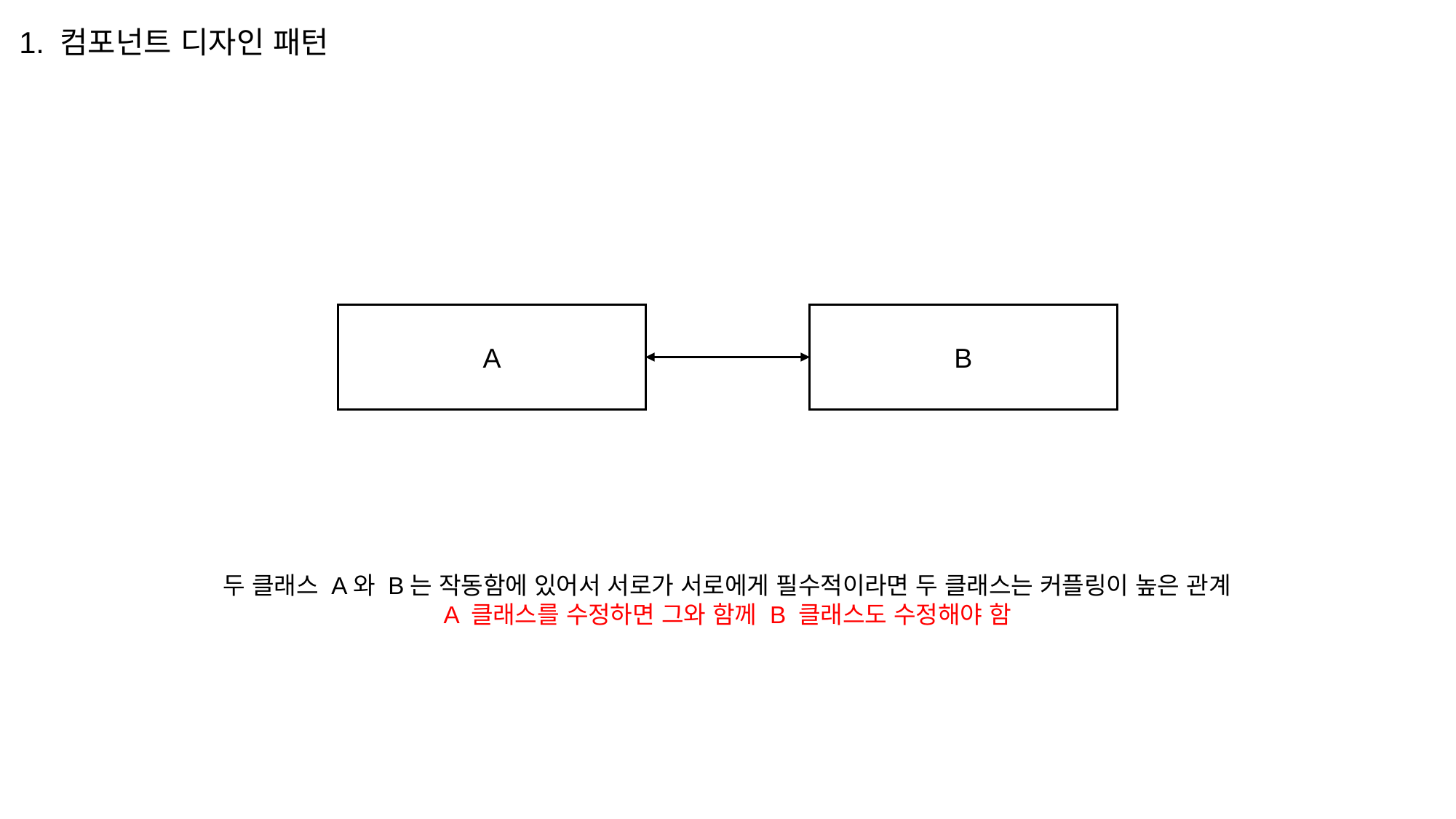

1. 컴포넌트 디자인 패턴
A
B
두 클래스 A와 B는 작동함에 있어서 서로가 서로에게 필수적이라면 두 클래스는 커플링이 높은 관계
A 클래스를 수정하면 그와 함께 B 클래스도 수정해야 함